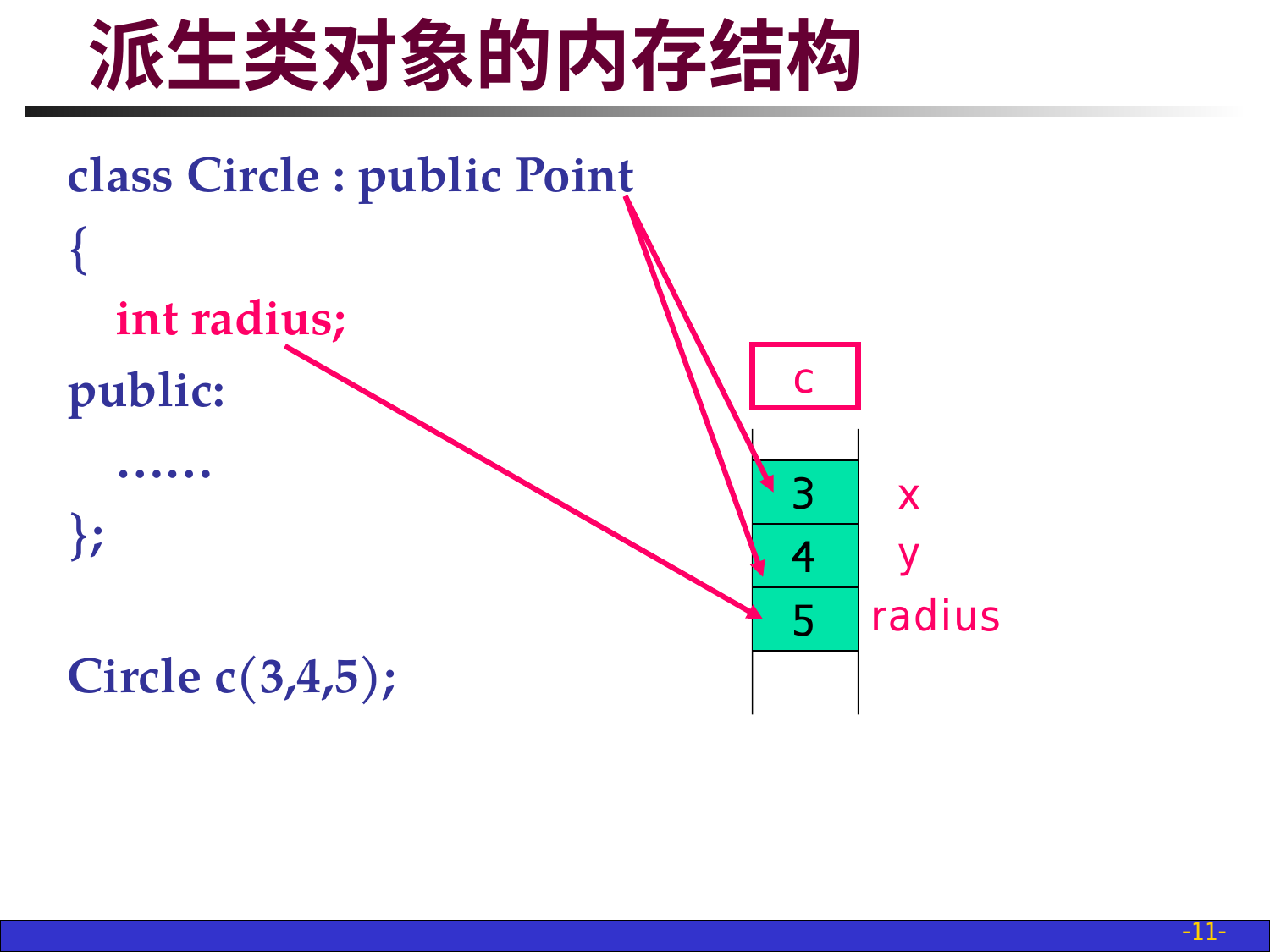

# 派生类对象的内存结构
class Circle : public Point
{
	int radius;
public:
	……
};

Circle c(3,4,5);

c

3
x
4
y
5
radius

-11-